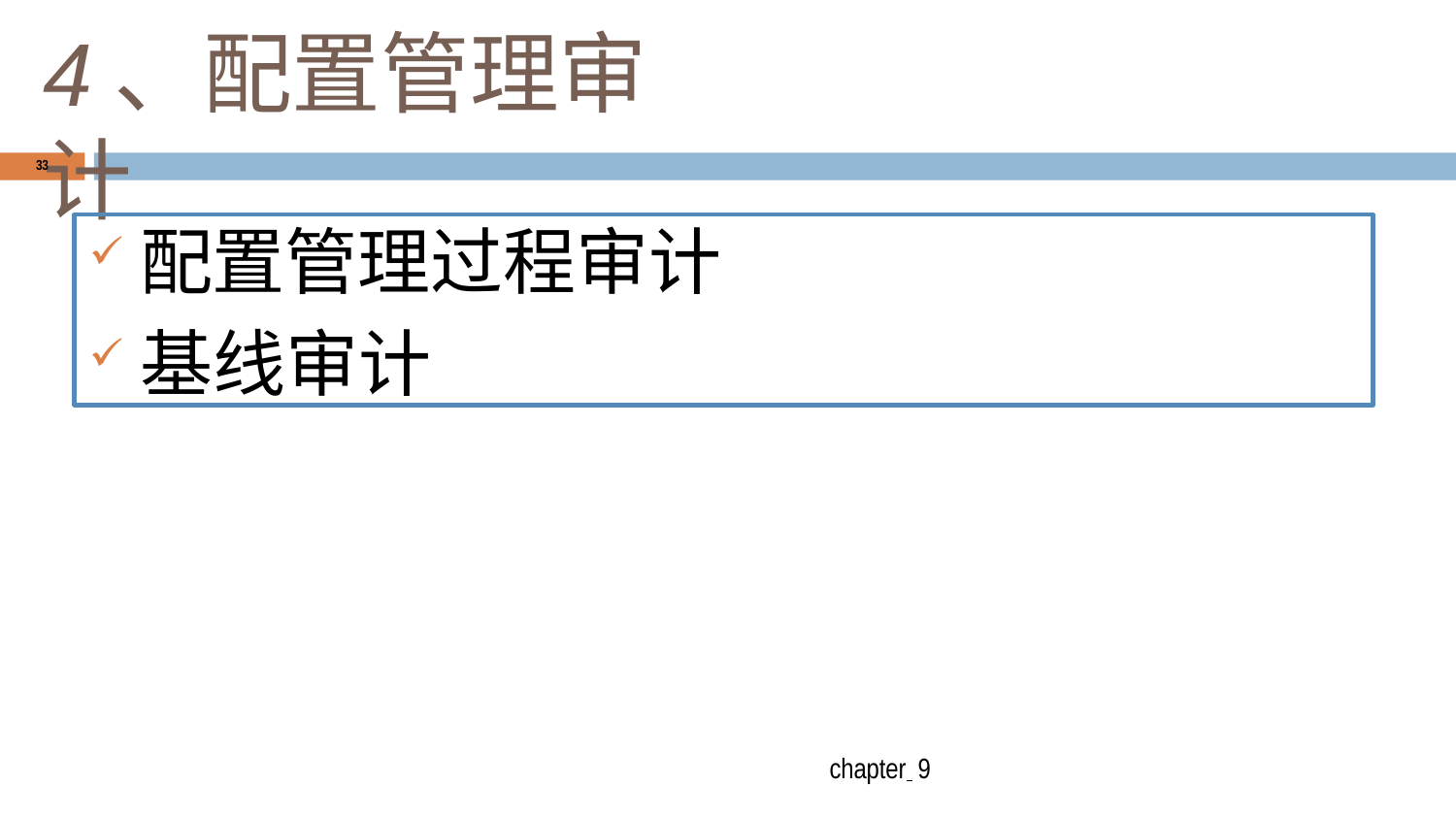

# 4、配置管理审计
33
配置管理过程审计
基线审计
chapter 9